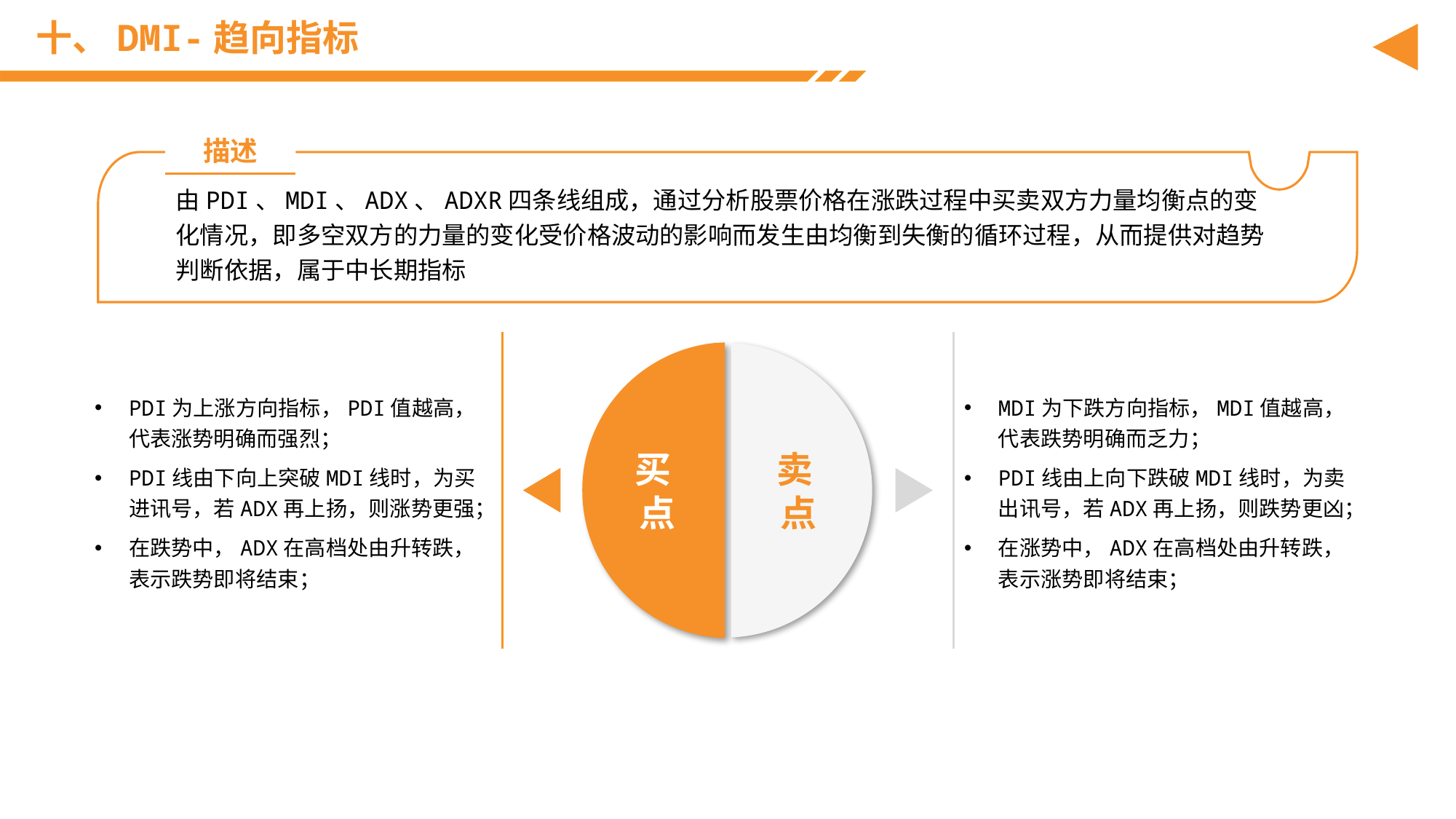

# 十、DMI-趋向指标

描述

由PDI、MDI、ADX、ADXR四条线组成，通过分析股票价格在涨跌过程中买卖双方力量均衡点的变化情况，即多空双方的力量的变化受价格波动的影响而发生由均衡到失衡的循环过程，从而提供对趋势判断依据，属于中长期指标
PDI为上涨方向指标，PDI值越高，代表涨势明确而强烈；
PDI线由下向上突破MDI线时，为买进讯号，若ADX再上扬，则涨势更强；
在跌势中，ADX在高档处由升转跌，表示跌势即将结束；
MDI为下跌方向指标，MDI值越高，代表跌势明确而乏力；
PDI线由上向下跌破MDI线时，为卖出讯号，若ADX再上扬，则跌势更凶；
在涨势中，ADX在高档处由升转跌，表示涨势即将结束；

买
点
卖
点